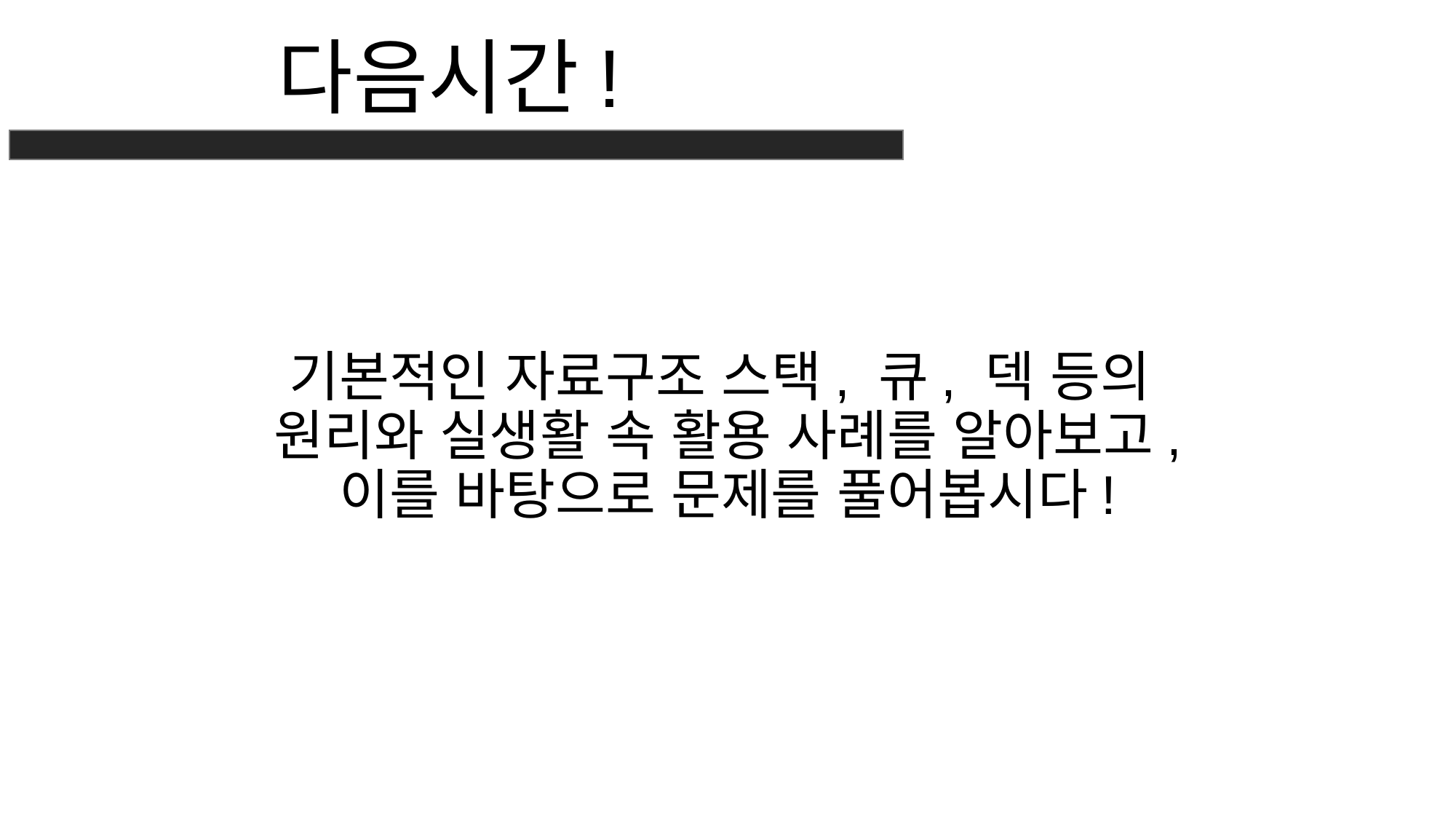

다음시간!

기본적인 자료구조 스택, 큐, 덱 등의
원리와 실생활 속 활용 사례를 알아보고,
이를 바탕으로 문제를 풀어봅시다!